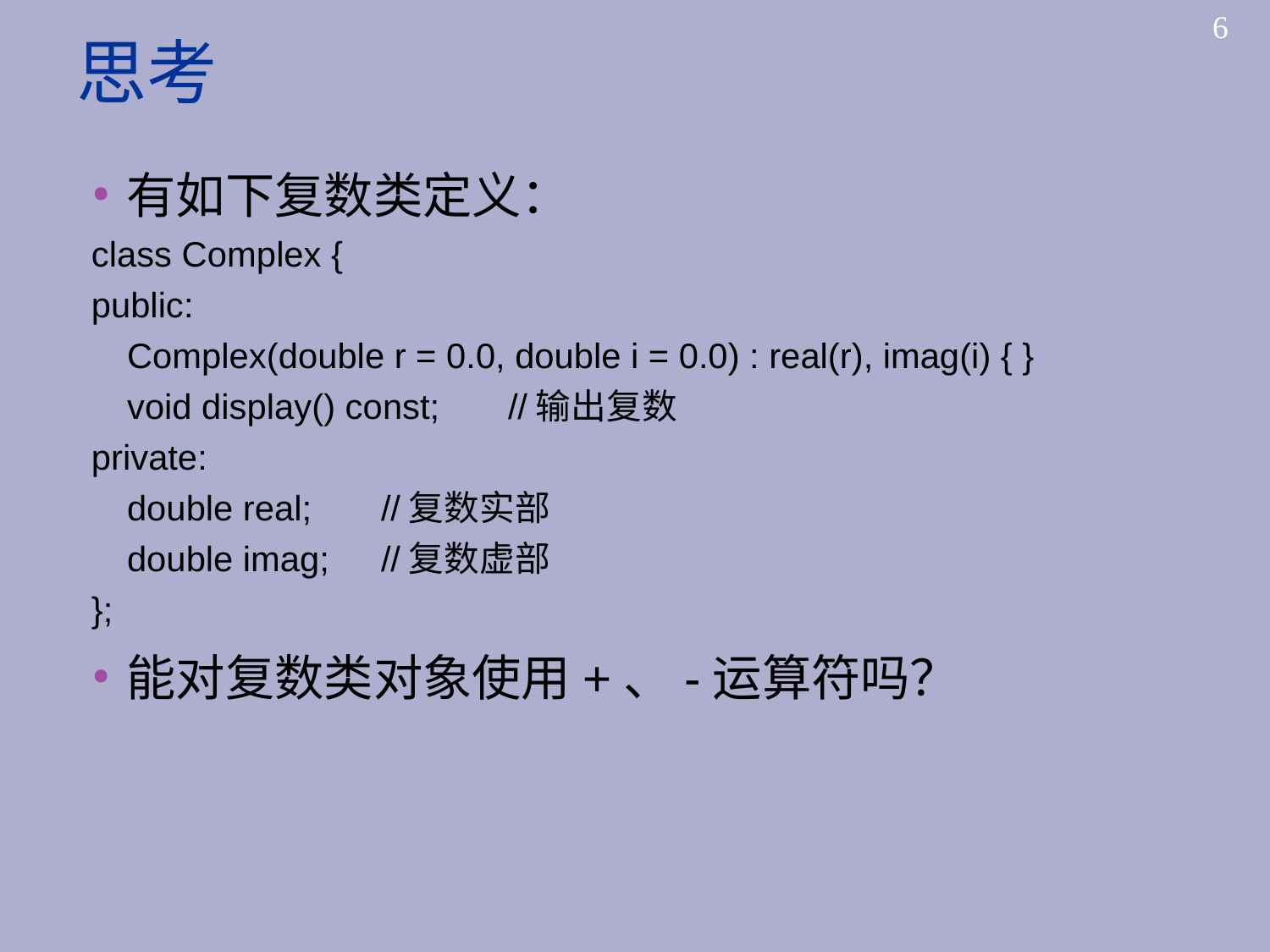

# 思考
6
有如下复数类定义：
class Complex {
public:
	Complex(double r = 0.0, double i = 0.0) : real(r), imag(i) { }
	void display() const;	//输出复数
private:
	double real;   	//复数实部
	double imag;	//复数虚部
};
能对复数类对象使用+、-运算符吗？